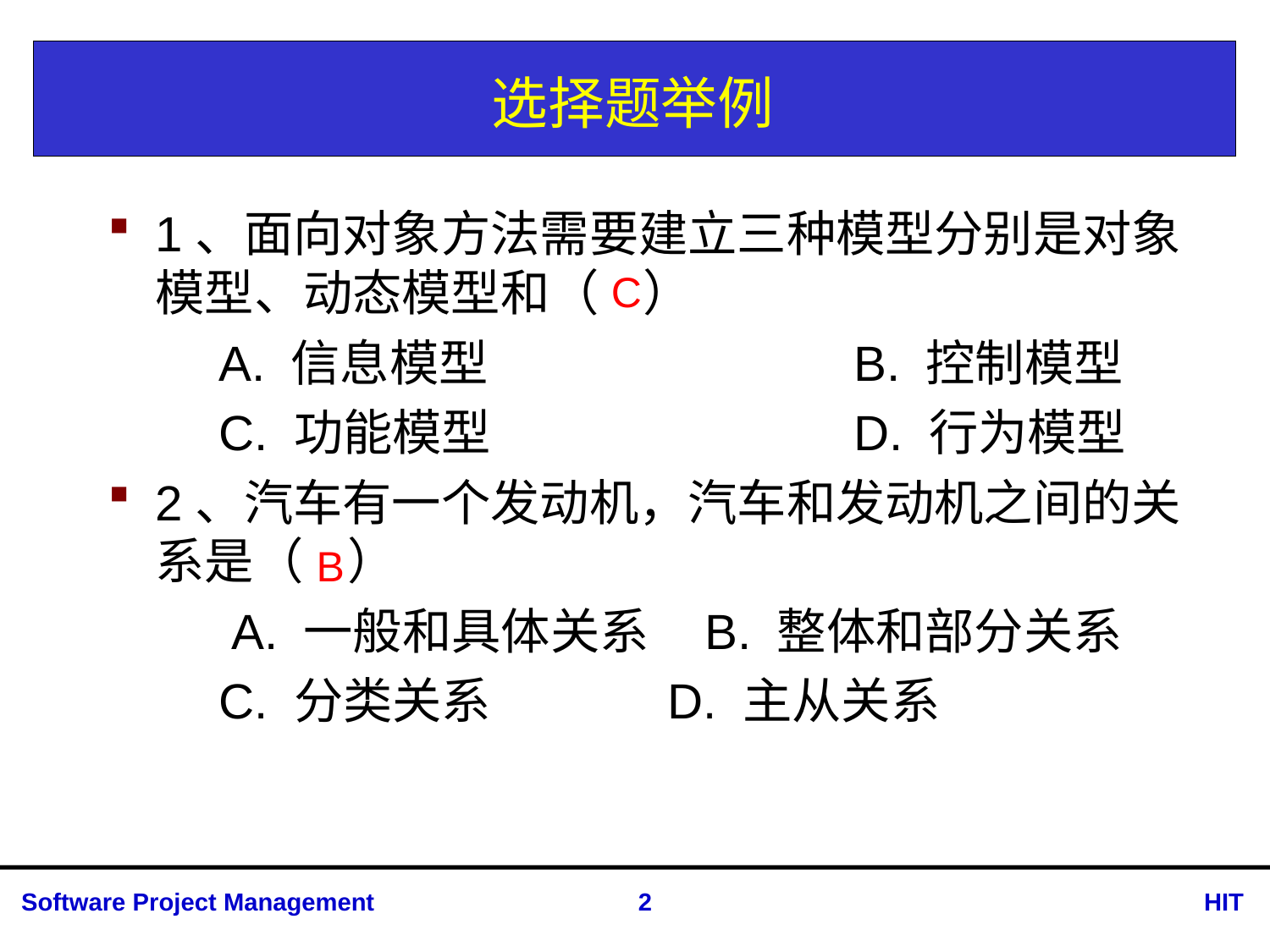

# 选择题举例
1、面向对象方法需要建立三种模型分别是对象模型、动态模型和（    ）
A. 信息模型    			B. 控制模型
C. 功能模型    			D. 行为模型
2、汽车有一个发动机，汽车和发动机之间的关系是（    ）
         A. 一般和具体关系    B. 整体和部分关系
C. 分类关系               D. 主从关系

C
B